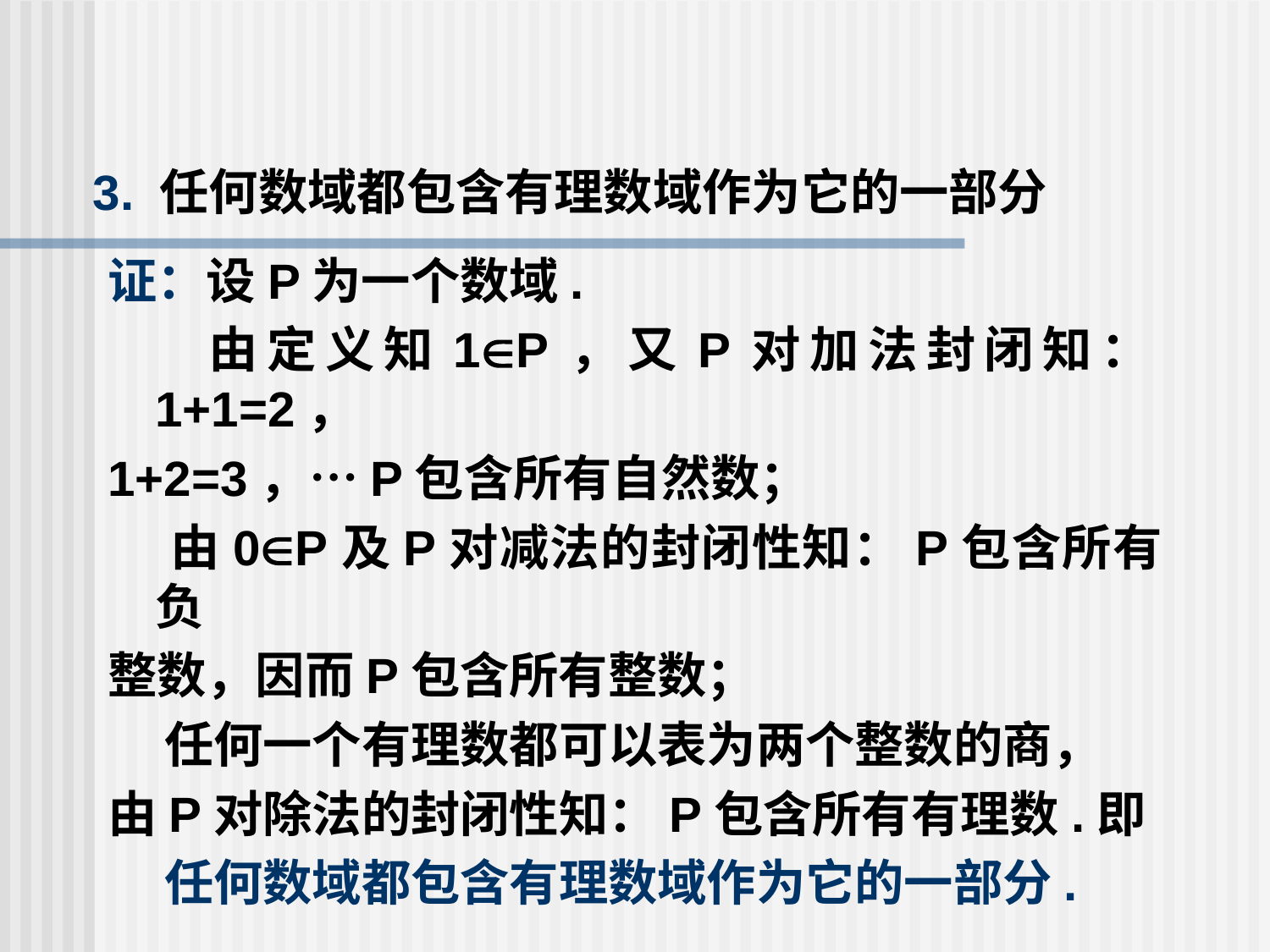

# 3. 任何数域都包含有理数域作为它的一部分
证：设P为一个数域.
    由定义知1∈P，又P对加法封闭知：1+1=2，
1+2=3，…P包含所有自然数；
    由0∈P及P对减法的封闭性知：P包含所有负
整数，因而P包含所有整数；
    任何一个有理数都可以表为两个整数的商，
由P对除法的封闭性知：P包含所有有理数.即
    任何数域都包含有理数域作为它的一部分.